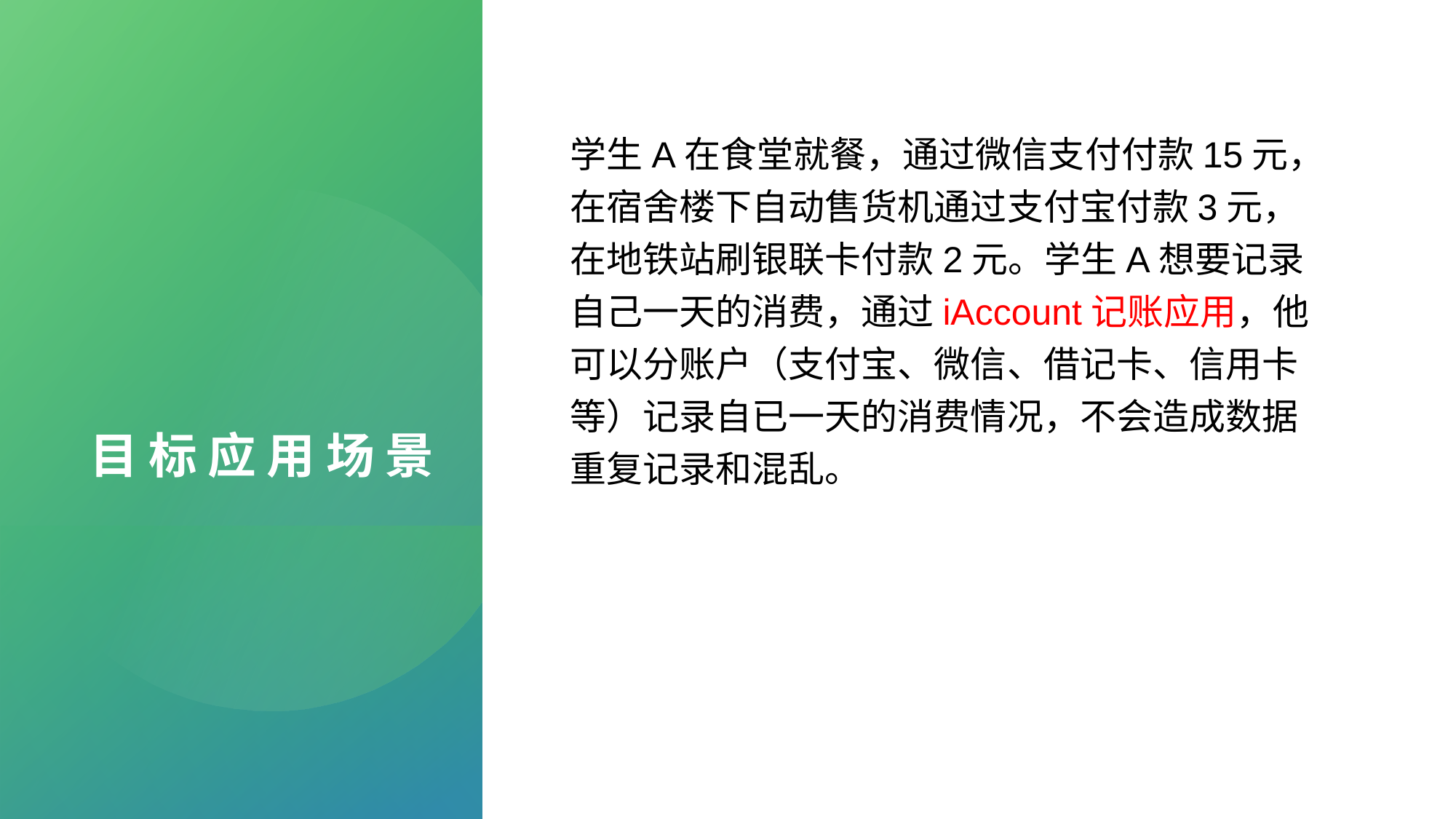

# 目标应用场景
学生A在食堂就餐，通过微信支付付款15元，在宿舍楼下自动售货机通过支付宝付款3元，在地铁站刷银联卡付款2元。学生A想要记录自己一天的消费，通过iAccount记账应用，他可以分账户（支付宝、微信、借记卡、信用卡等）记录自已一天的消费情况，不会造成数据重复记录和混乱。